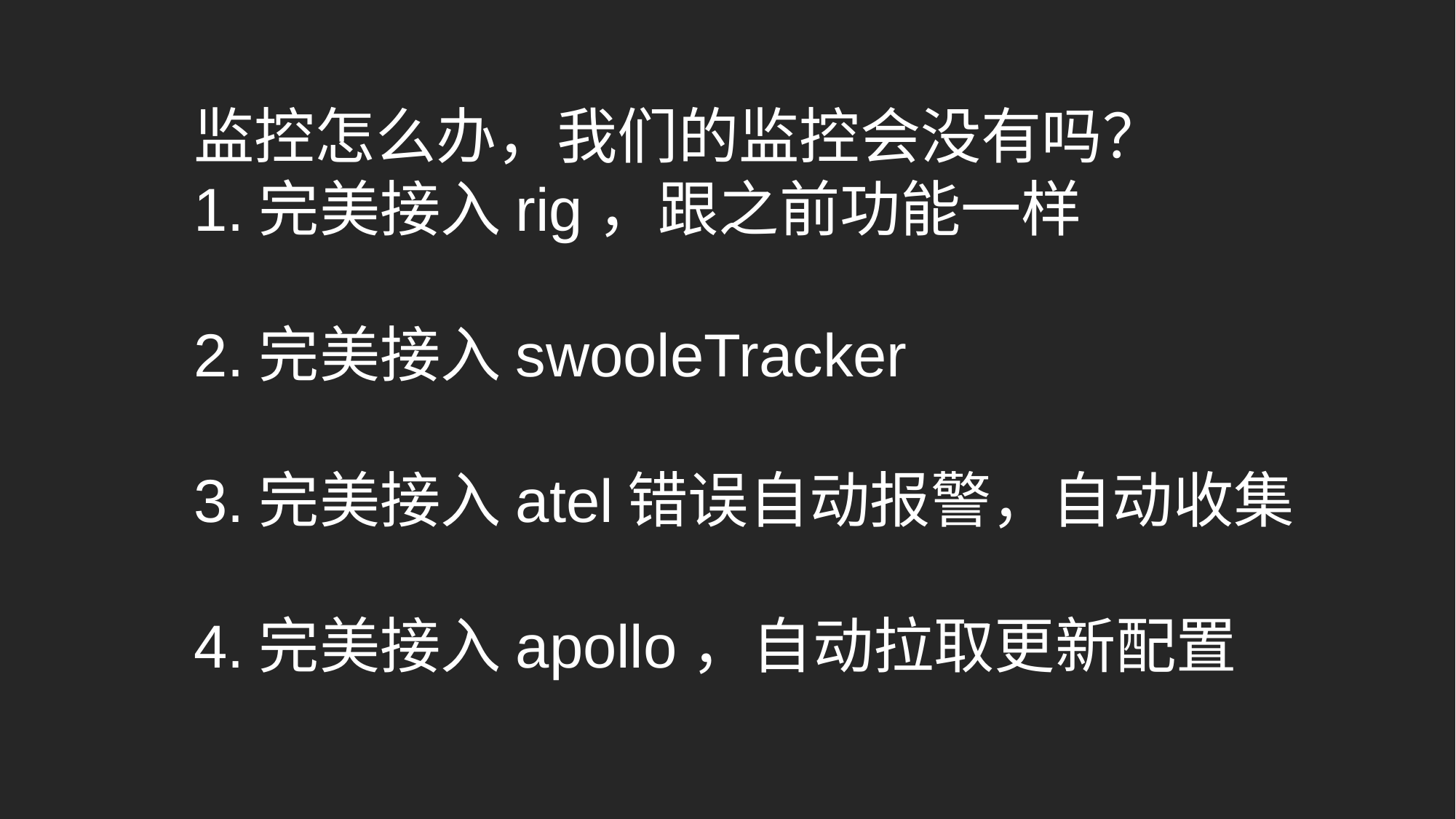

监控怎么办，我们的监控会没有吗？
1.完美接入rig，跟之前功能一样

2.完美接入swooleTracker

3.完美接入atel错误自动报警，自动收集

4.完美接入apollo，自动拉取更新配置